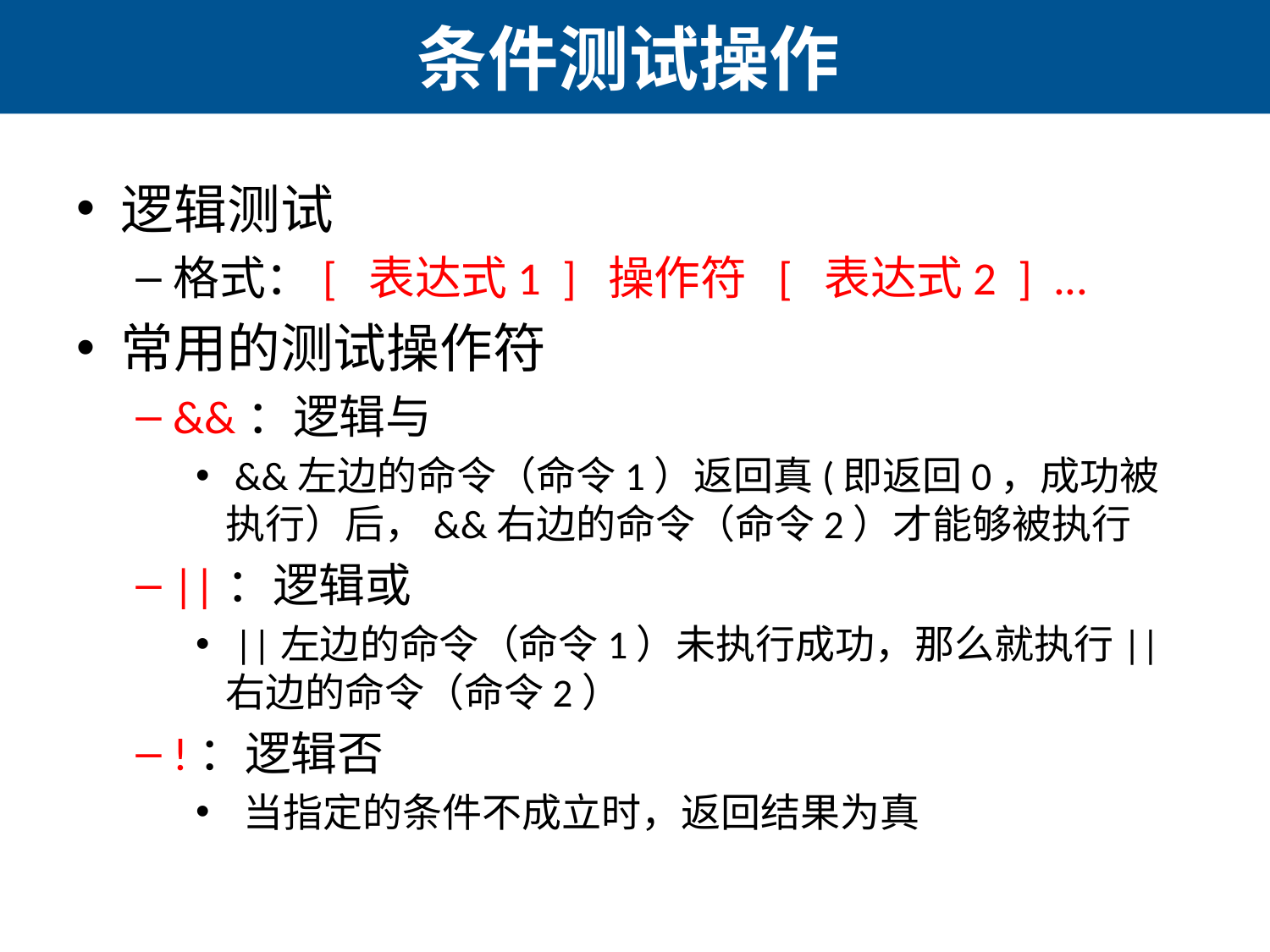

# 条件测试操作
逻辑测试
格式：[  表达式1  ]  操作符  [  表达式2  ]  ...
常用的测试操作符
&&：逻辑与
 &&左边的命令（命令1）返回真(即返回0，成功被执行）后，&&右边的命令（命令2）才能够被执行
||：逻辑或
 ||左边的命令（命令1）未执行成功，那么就执行||右边的命令（命令2）
!：逻辑否
 当指定的条件不成立时，返回结果为真